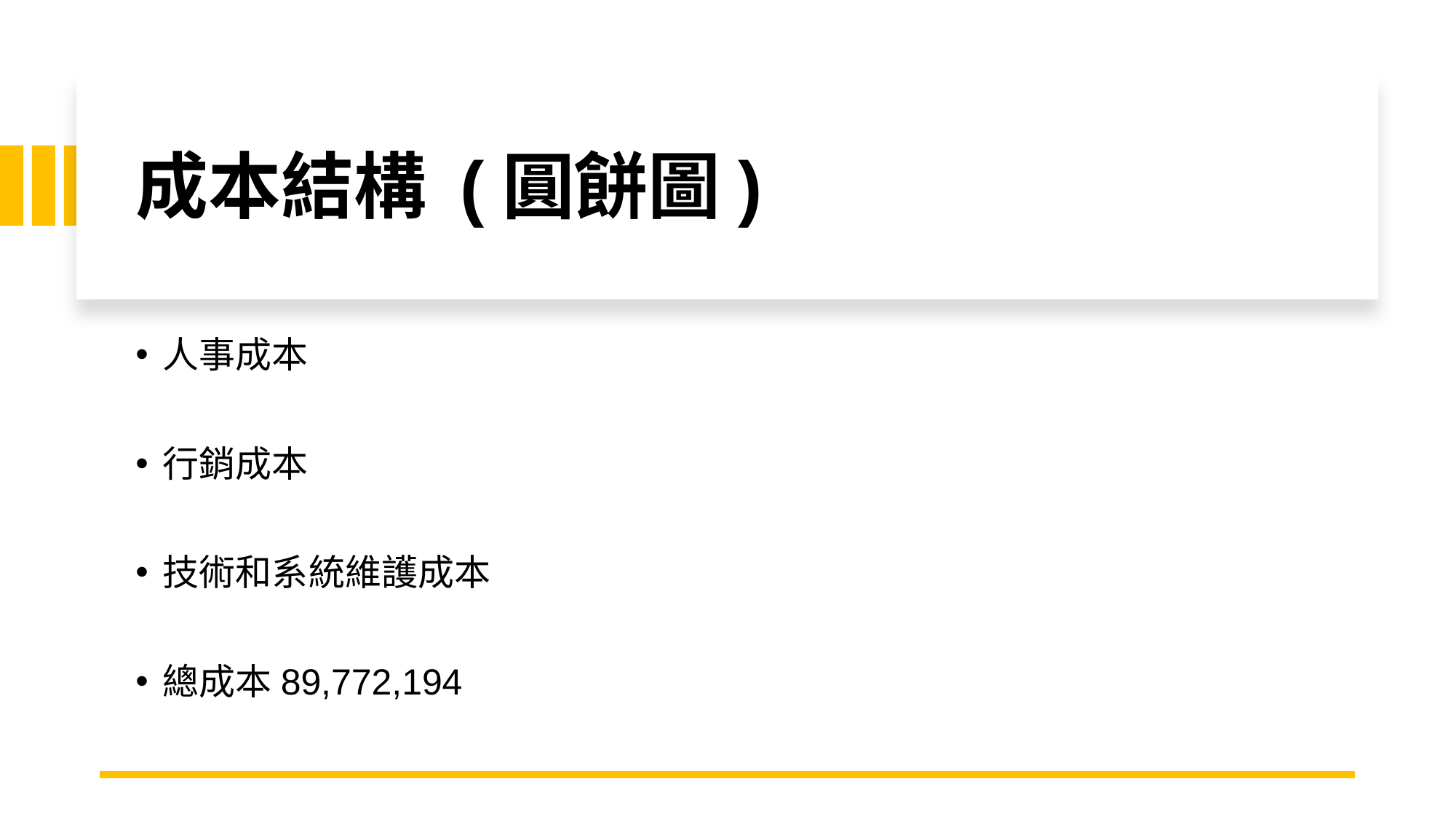

# 成本結構 (圓餅圖)

人事成本

行銷成本

技術和系統維護成本

總成本89,772,194